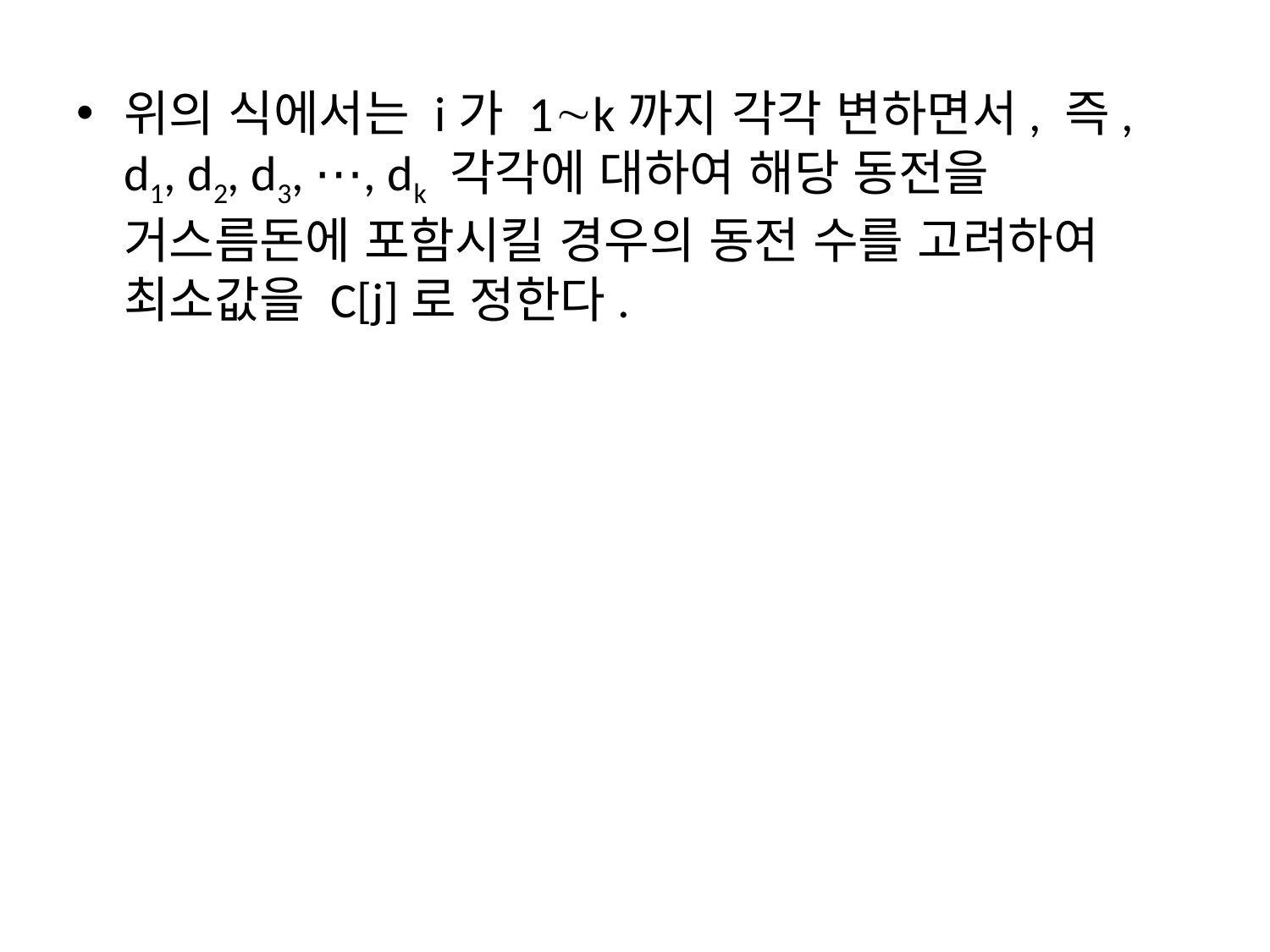

위의 식에서는 i가 1∼k까지 각각 변하면서, 즉, d1, d2, d3, ⋯, dk 각각에 대하여 해당 동전을 거스름돈에 포함시킬 경우의 동전 수를 고려하여 최소값을 C[j]로 정한다.